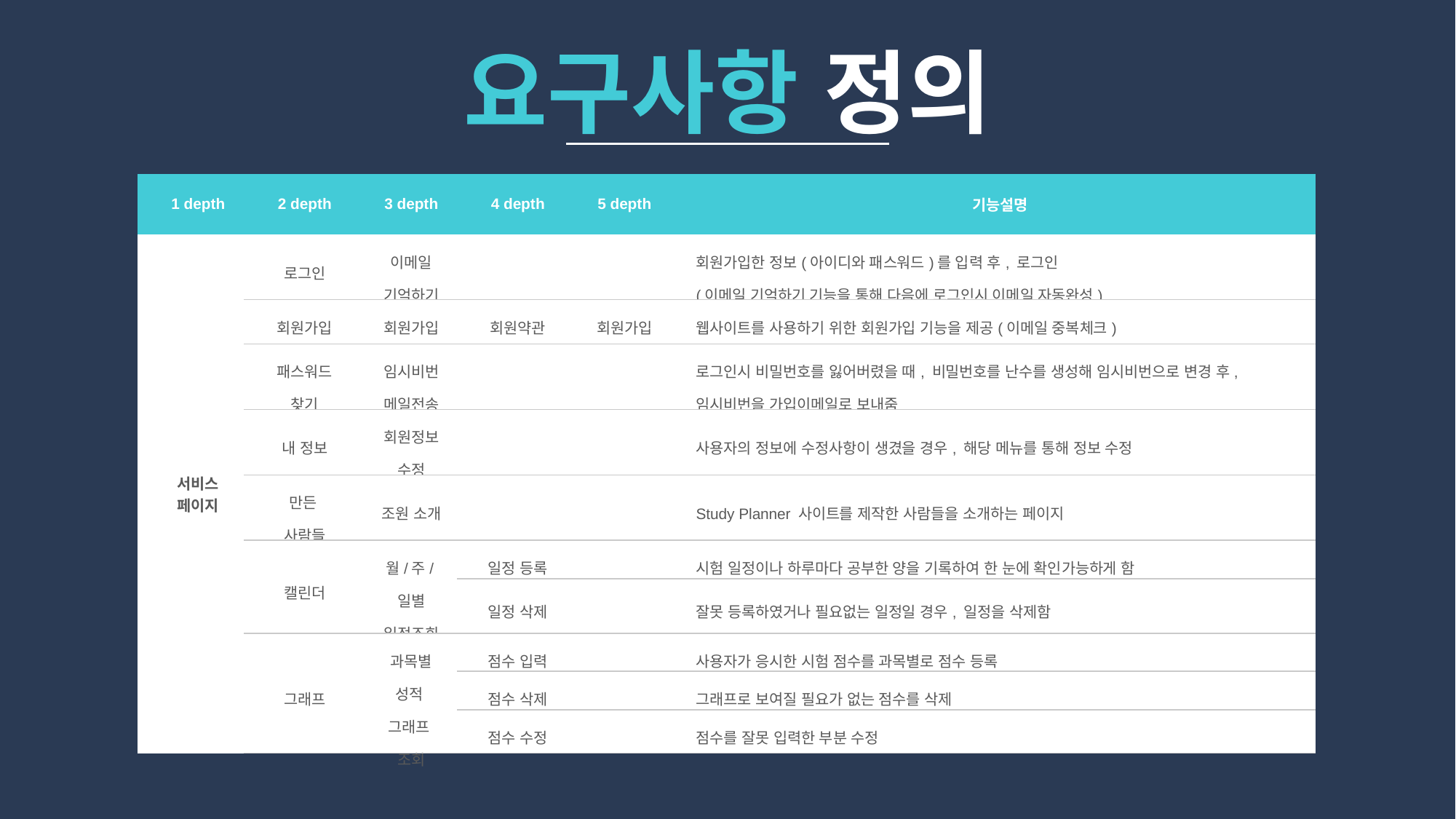

요구사항 정의
| 1 depth | 2 depth | 3 depth | 4 depth | 5 depth | 기능설명 |
| --- | --- | --- | --- | --- | --- |
| 서비스 페이지 | 로그인 | 이메일 기억하기 |  |  | 회원가입한 정보(아이디와 패스워드)를 입력 후, 로그인 (이메일 기억하기 기능을 통해 다음에 로그인시 이메일 자동완성) |
|  | 회원가입 | 회원가입 | 회원약관 | 회원가입 | 웹사이트를 사용하기 위한 회원가입 기능을 제공(이메일 중복체크) |
|  | 패스워드 찾기 | 임시비번 메일전송 |  |  | 로그인시 비밀번호를 잃어버렸을 때, 비밀번호를 난수를 생성해 임시비번으로 변경 후, 임시비번을 가입이메일로 보내줌 |
|  | 내 정보 | 회원정보 수정 |  |  | 사용자의 정보에 수정사항이 생겼을 경우, 해당 메뉴를 통해 정보 수정 |
|  | 만든 사람들 | 조원 소개 |  |  | Study Planner 사이트를 제작한 사람들을 소개하는 페이지 |
|  | 캘린더 | 월/주/일별 일정조회 | 일정 등록 |  | 시험 일정이나 하루마다 공부한 양을 기록하여 한 눈에 확인가능하게 함 |
|  |  |  | 일정 삭제 |  | 잘못 등록하였거나 필요없는 일정일 경우, 일정을 삭제함 |
|  | 그래프 | 과목별 성적 그래프 조회 | 점수 입력 |  | 사용자가 응시한 시험 점수를 과목별로 점수 등록 |
|  |  |  | 점수 삭제 |  | 그래프로 보여질 필요가 없는 점수를 삭제 |
|  |  |  | 점수 수정 |  | 점수를 잘못 입력한 부분 수정 |